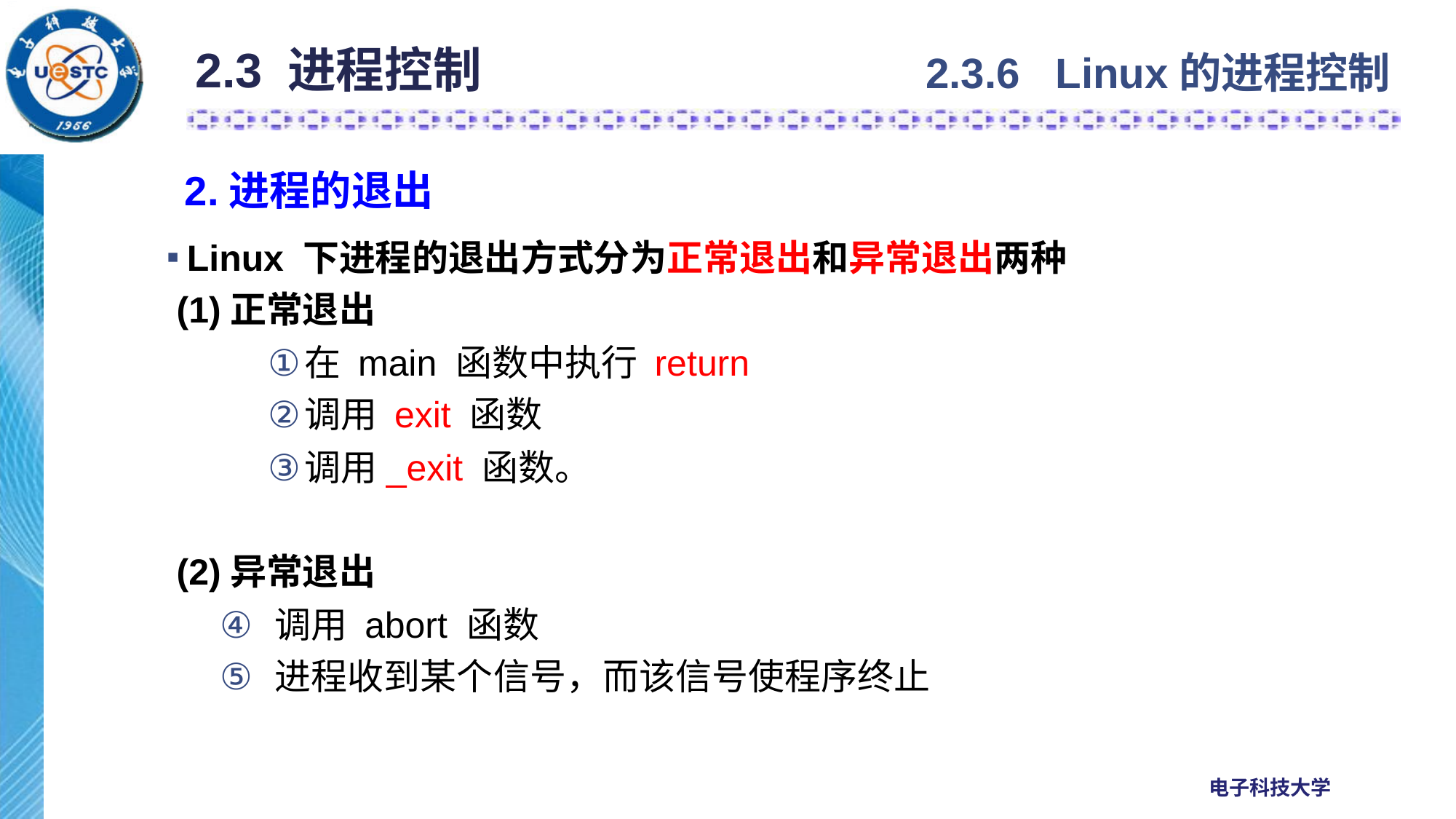

2.3 进程控制
2.3.6   Linux的进程控制
2.进程的退出
Linux 下进程的退出方式分为正常退出和异常退出两种
 (1)正常退出
在 main 函数中执行 return
调用 exit 函数
调用_exit 函数。

 (2)异常退出
调用 abort 函数
进程收到某个信号，而该信号使程序终止